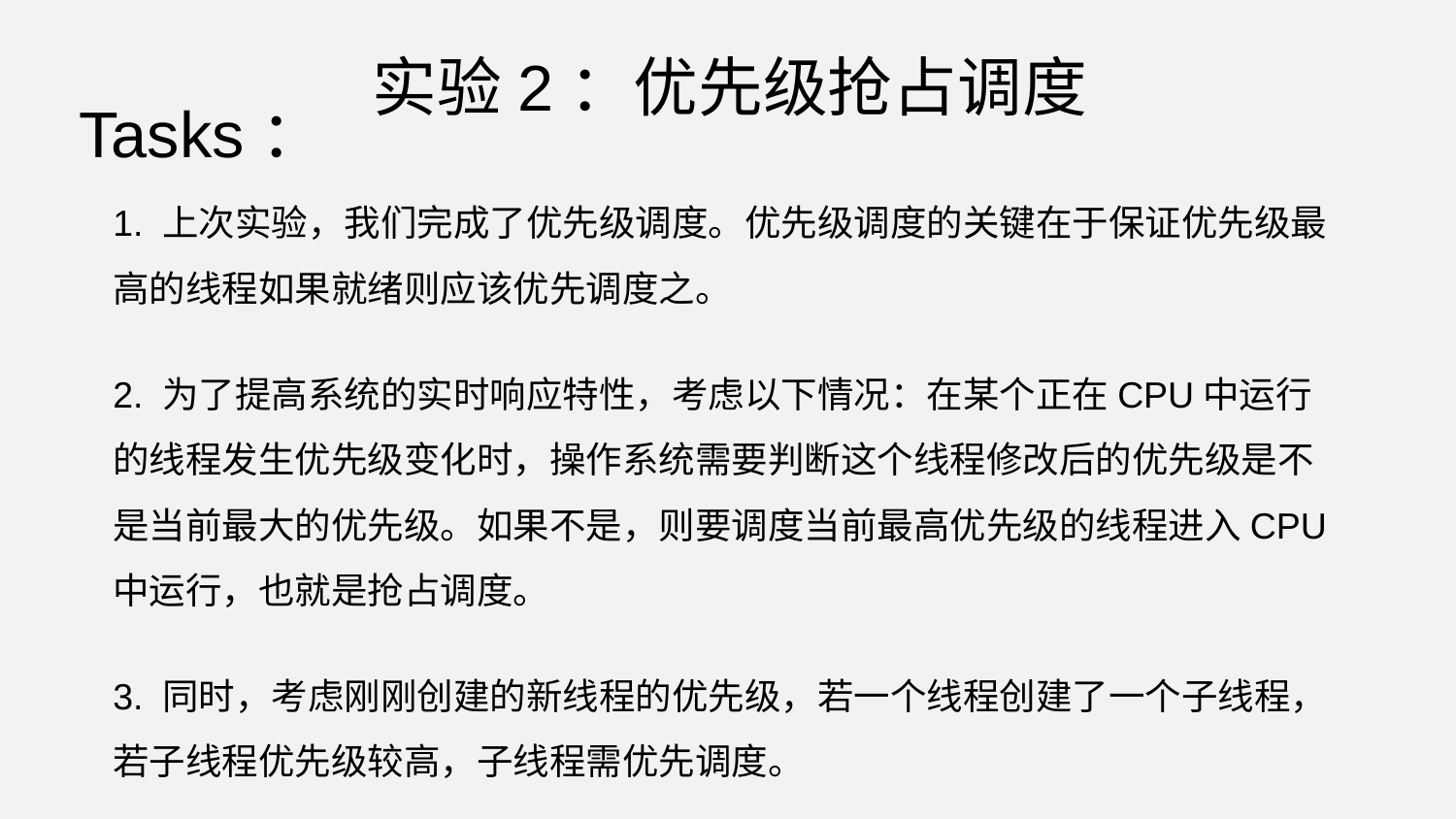

实验2：优先级抢占调度
Tasks：
1. 上次实验，我们完成了优先级调度。优先级调度的关键在于保证优先级最高的线程如果就绪则应该优先调度之。

2. 为了提高系统的实时响应特性，考虑以下情况：在某个正在CPU中运行的线程发生优先级变化时，操作系统需要判断这个线程修改后的优先级是不是当前最大的优先级。如果不是，则要调度当前最高优先级的线程进入CPU中运行，也就是抢占调度。

3. 同时，考虑刚刚创建的新线程的优先级，若一个线程创建了一个子线程，若子线程优先级较高，子线程需优先调度。